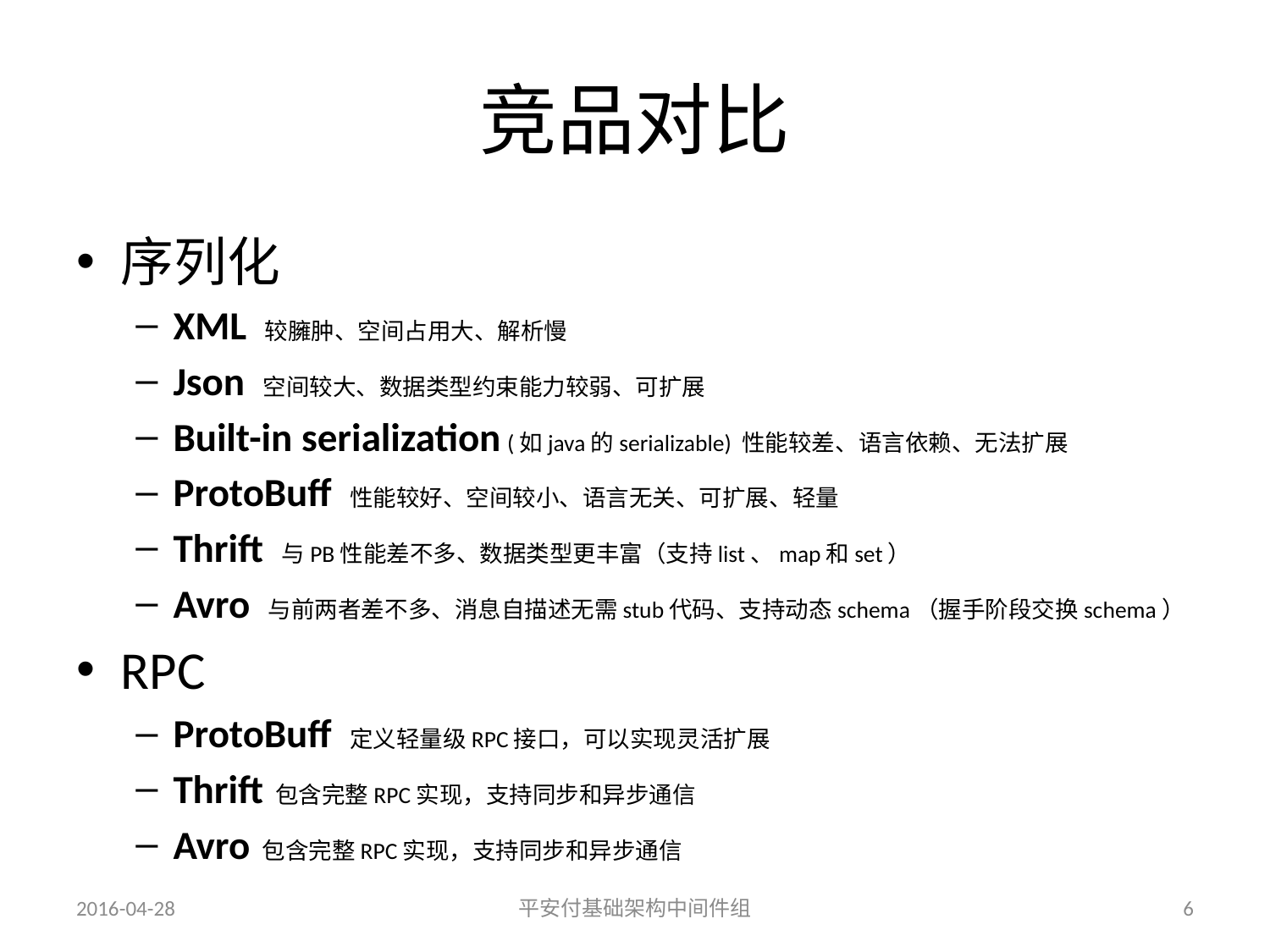

# 竞品对比
序列化
XML 较臃肿、空间占用大、解析慢
Json 空间较大、数据类型约束能力较弱、可扩展
Built-in serialization (如java的serializable) 性能较差、语言依赖、无法扩展
ProtoBuff 性能较好、空间较小、语言无关、可扩展、轻量
Thrift 与PB性能差不多、数据类型更丰富（支持list、map和set）
Avro 与前两者差不多、消息自描述无需stub代码、支持动态schema（握手阶段交换schema）
RPC
ProtoBuff 定义轻量级RPC接口，可以实现灵活扩展
Thrift 包含完整RPC实现，支持同步和异步通信
Avro 包含完整RPC实现，支持同步和异步通信

2016-04-28
平安付基础架构中间件组
6